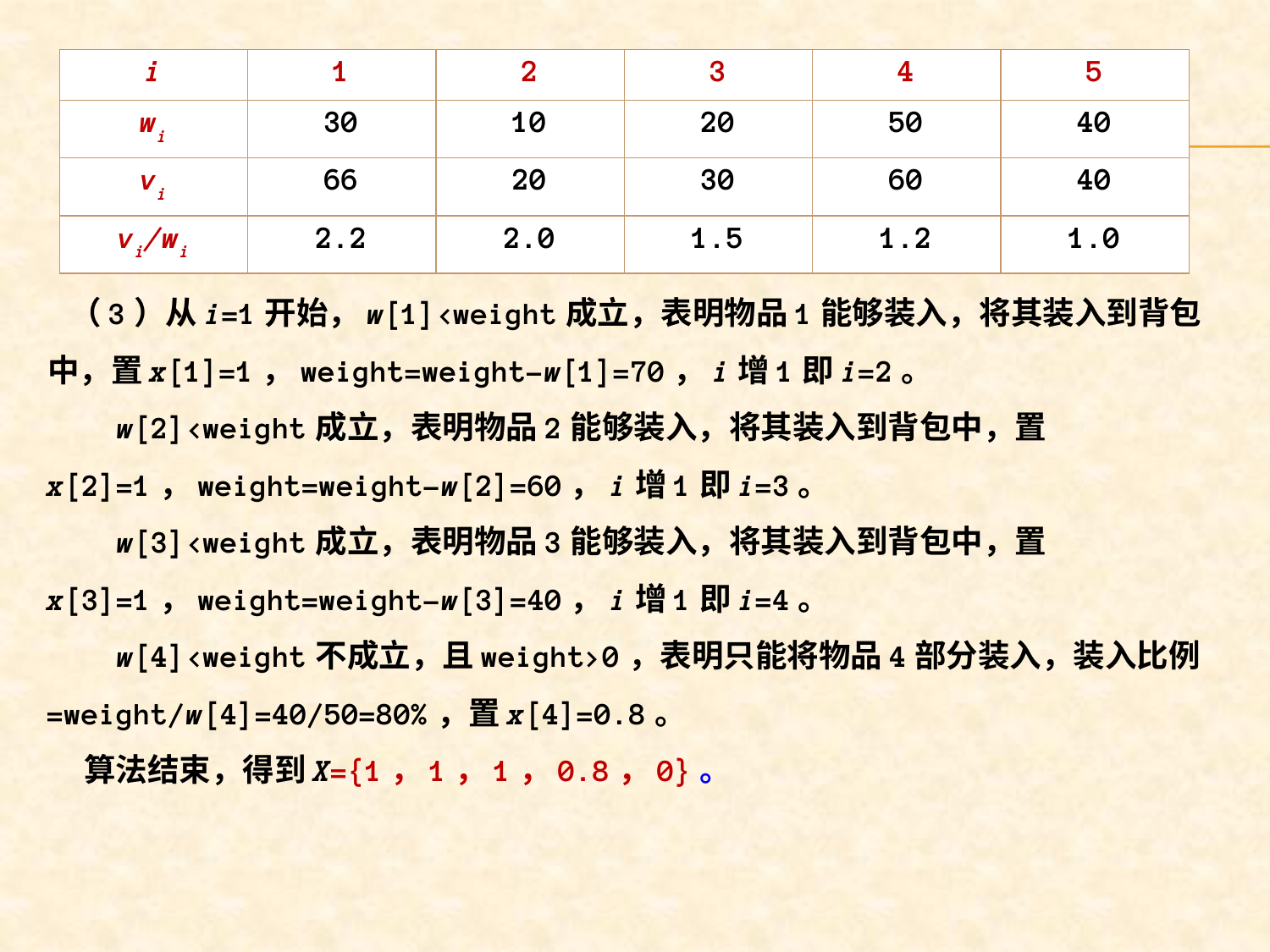

| i | 1 | 2 | 3 | 4 | 5 |
| --- | --- | --- | --- | --- | --- |
| wi | 30 | 10 | 20 | 50 | 40 |
| vi | 66 | 20 | 30 | 60 | 40 |
| vi/wi | 2.2 | 2.0 | 1.5 | 1.2 | 1.0 |
  （3）从i=1开始，w[1]<weight成立，表明物品1能够装入，将其装入到背包中，置x[1]=1，weight=weight-w[1]=70，i增1即i=2。
    w[2]<weight成立，表明物品2能够装入，将其装入到背包中，置x[2]=1，weight=weight-w[2]=60，i增1即i=3。
    w[3]<weight成立，表明物品3能够装入，将其装入到背包中，置x[3]=1，weight=weight-w[3]=40，i增1即i=4。
    w[4]<weight不成立，且weight>0，表明只能将物品4部分装入，装入比例=weight/w[4]=40/50=80%，置x[4]=0.8。
    算法结束，得到X={1，1，1，0.8，0}。